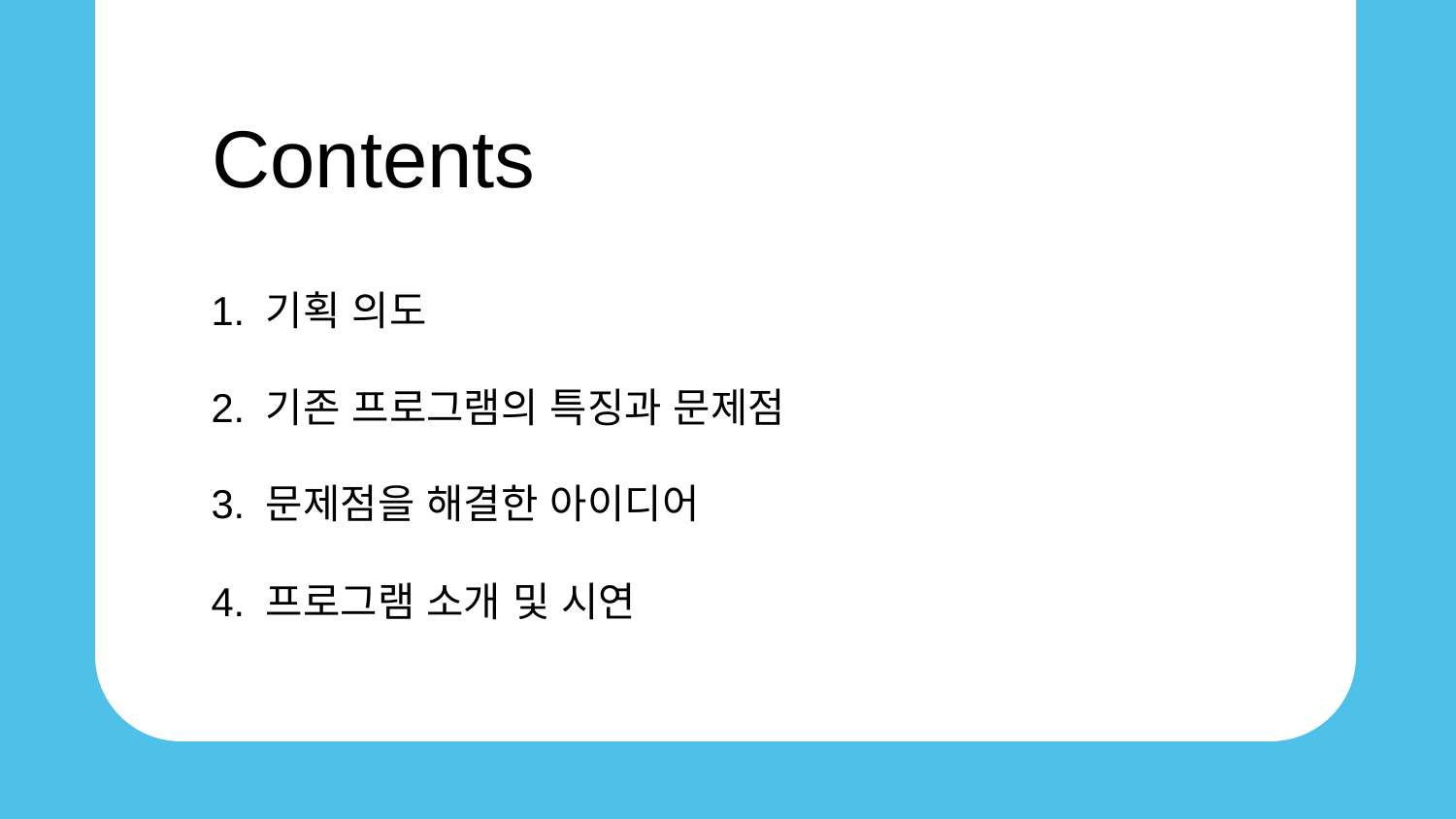

Contents
# 1. 기획 의도 2. 기존 프로그램의 특징과 문제점 3. 문제점을 해결한 아이디어 4. 프로그램 소개 및 시연